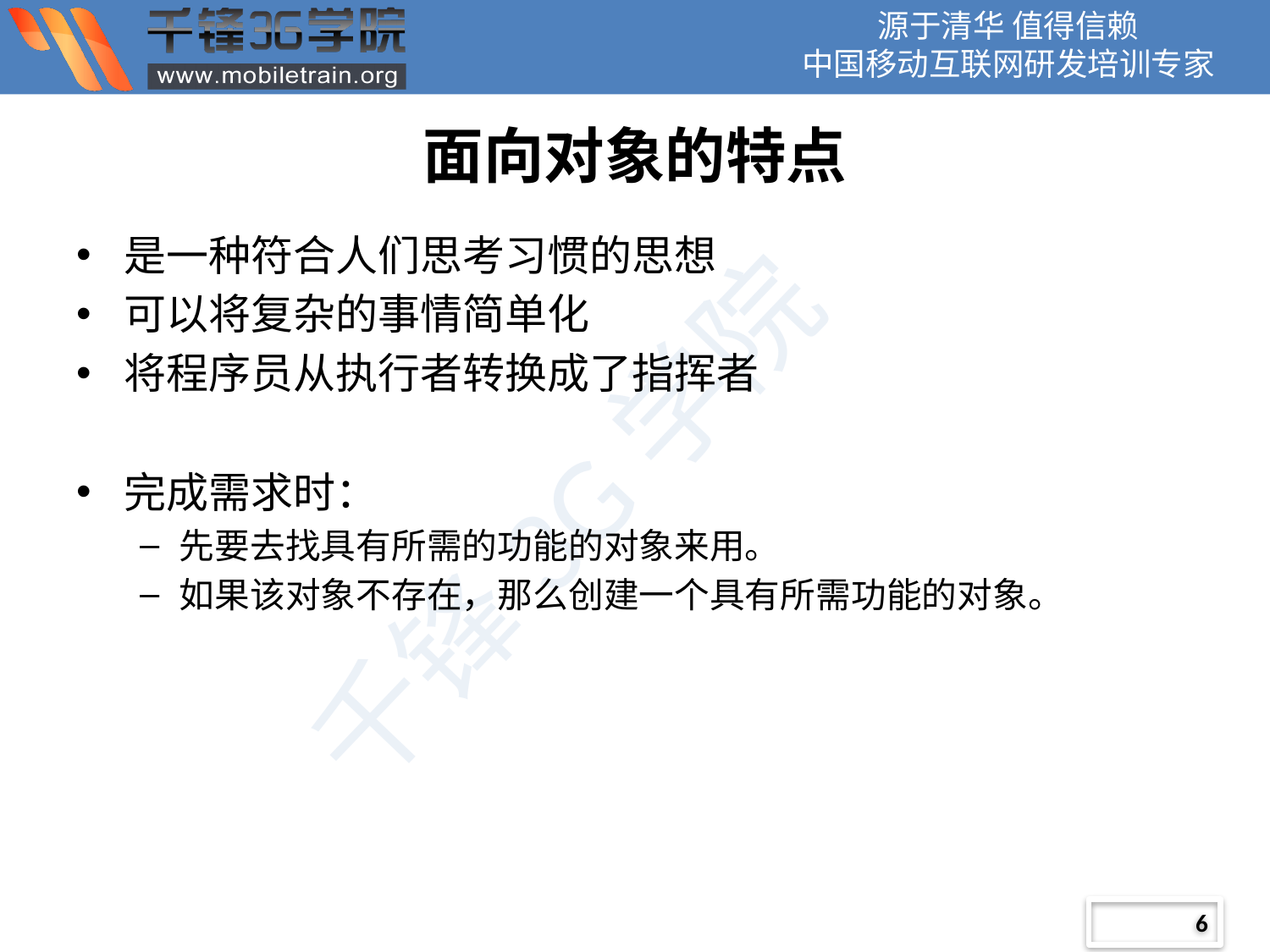

# 面向对象的特点
是一种符合人们思考习惯的思想
可以将复杂的事情简单化
将程序员从执行者转换成了指挥者

完成需求时：
先要去找具有所需的功能的对象来用。
如果该对象不存在，那么创建一个具有所需功能的对象。